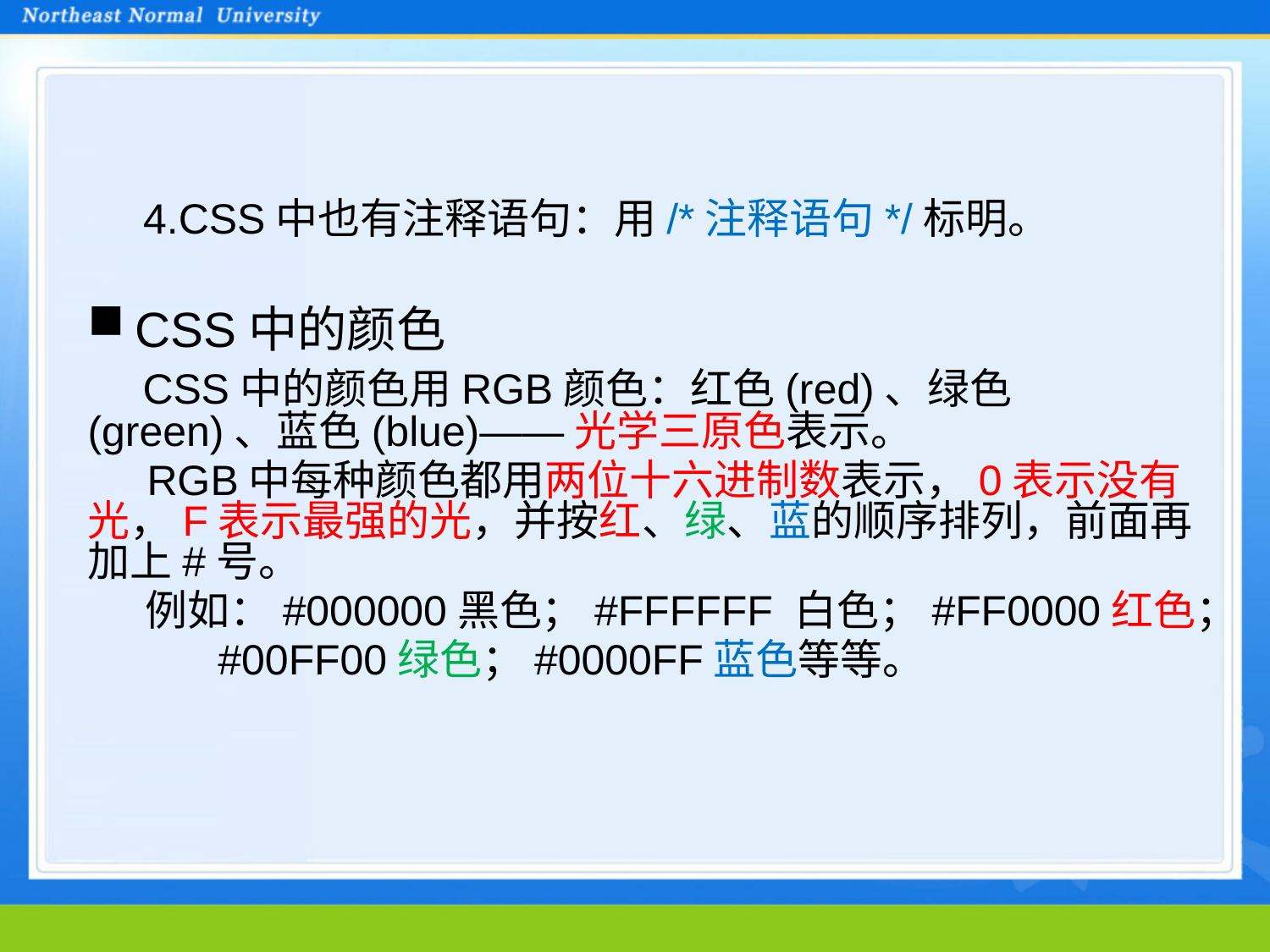

4.CSS中也有注释语句：用/*注释语句*/标明。

CSS中的颜色
    CSS中的颜色用RGB颜色：红色(red)、绿色(green)、蓝色(blue)——光学三原色表示。
     RGB中每种颜色都用两位十六进制数表示，0表示没有光，F表示最强的光，并按红、绿、蓝的顺序排列，前面再加上#号。
     例如：#000000黑色；#FFFFFF 白色；#FF0000红色；
           #00FF00绿色；#0000FF蓝色等等。